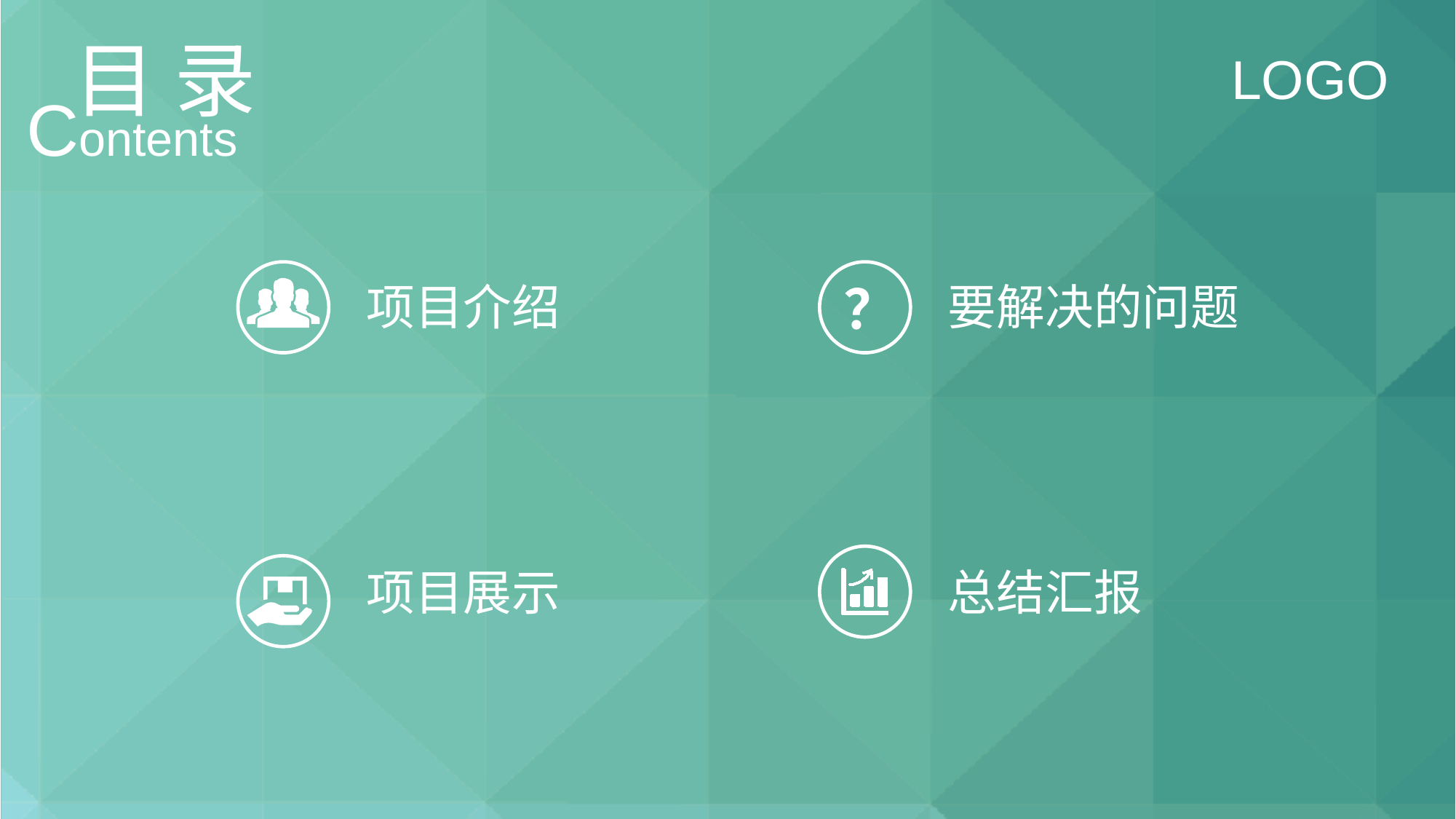

目 录
LOGO
Contents

？
项目介绍
要解决的问题

总结汇报
项目展示